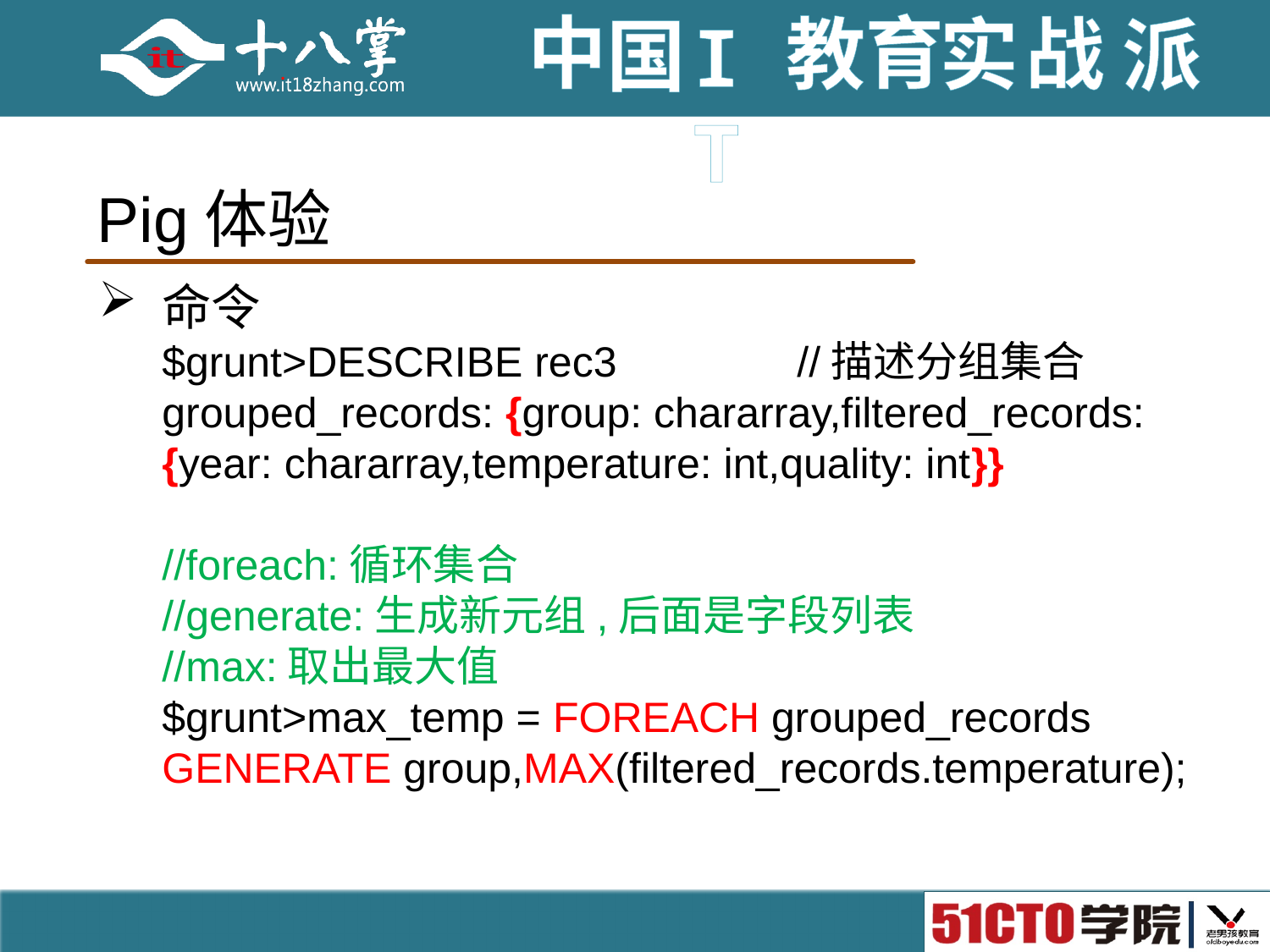

# Pig体验
命令
$grunt>DESCRIBE rec3		//描述分组集合
grouped_records: {group: chararray,filtered_records: {year: chararray,temperature: int,quality: int}}
//foreach:循环集合
//generate:生成新元组,后面是字段列表
//max:取出最大值
$grunt>max_temp = FOREACH grouped_records GENERATE group,MAX(filtered_records.temperature);